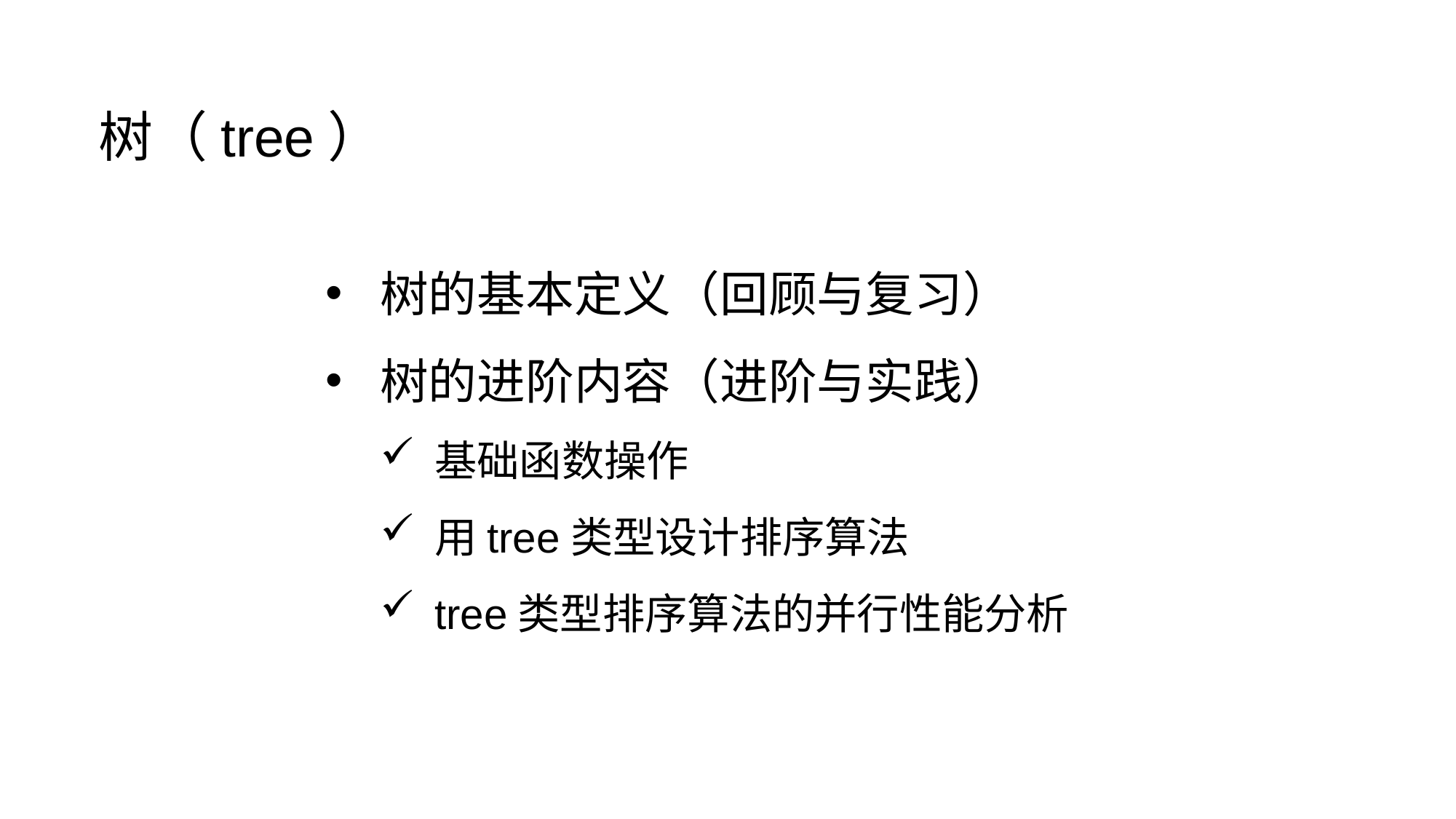

树（tree）
树的基本定义（回顾与复习）
树的进阶内容（进阶与实践）
基础函数操作
用tree类型设计排序算法
tree类型排序算法的并行性能分析